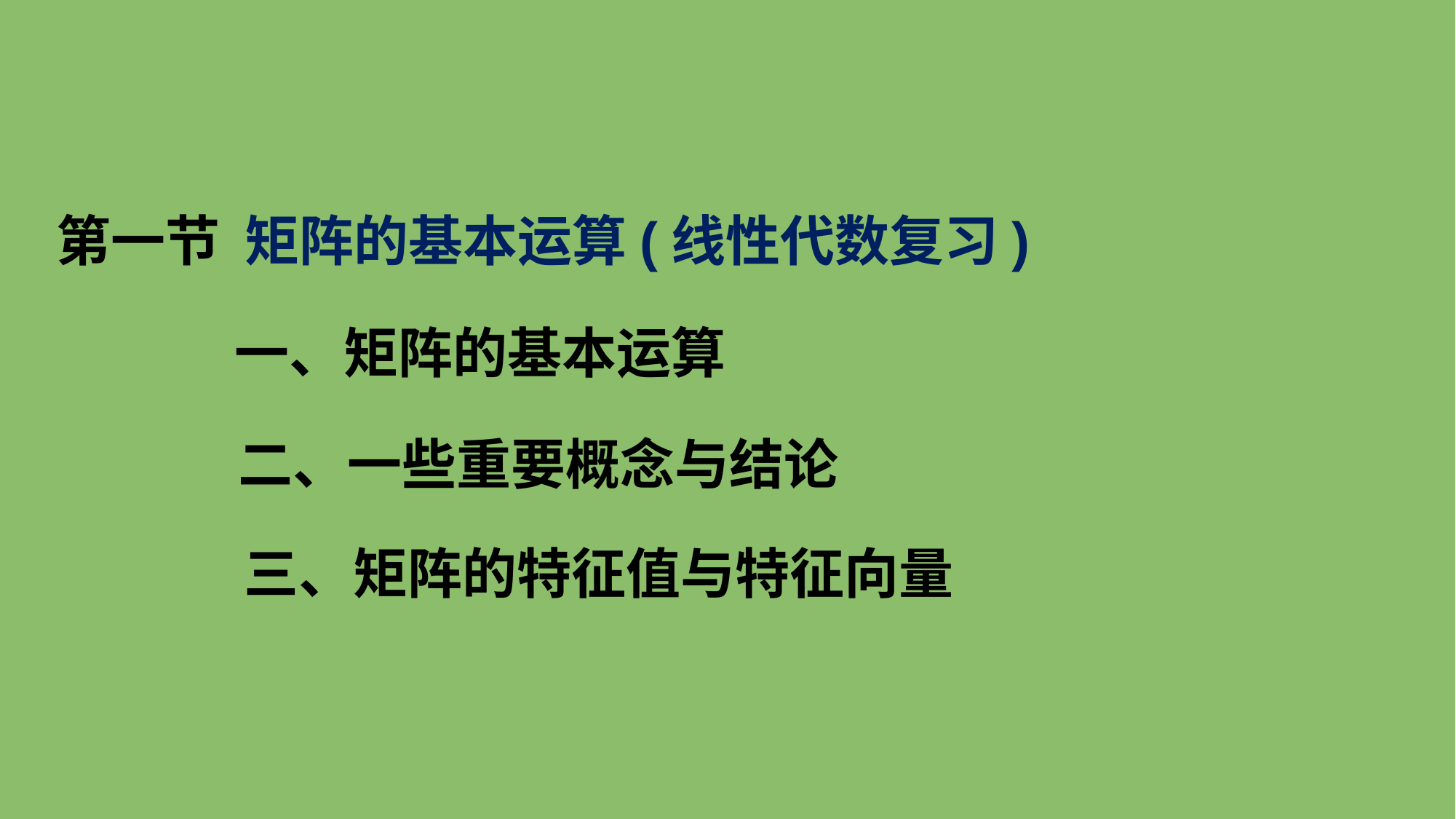

第一节  矩阵的基本运算(线性代数复习)
一、矩阵的基本运算
二、一些重要概念与结论
三、矩阵的特征值与特征向量